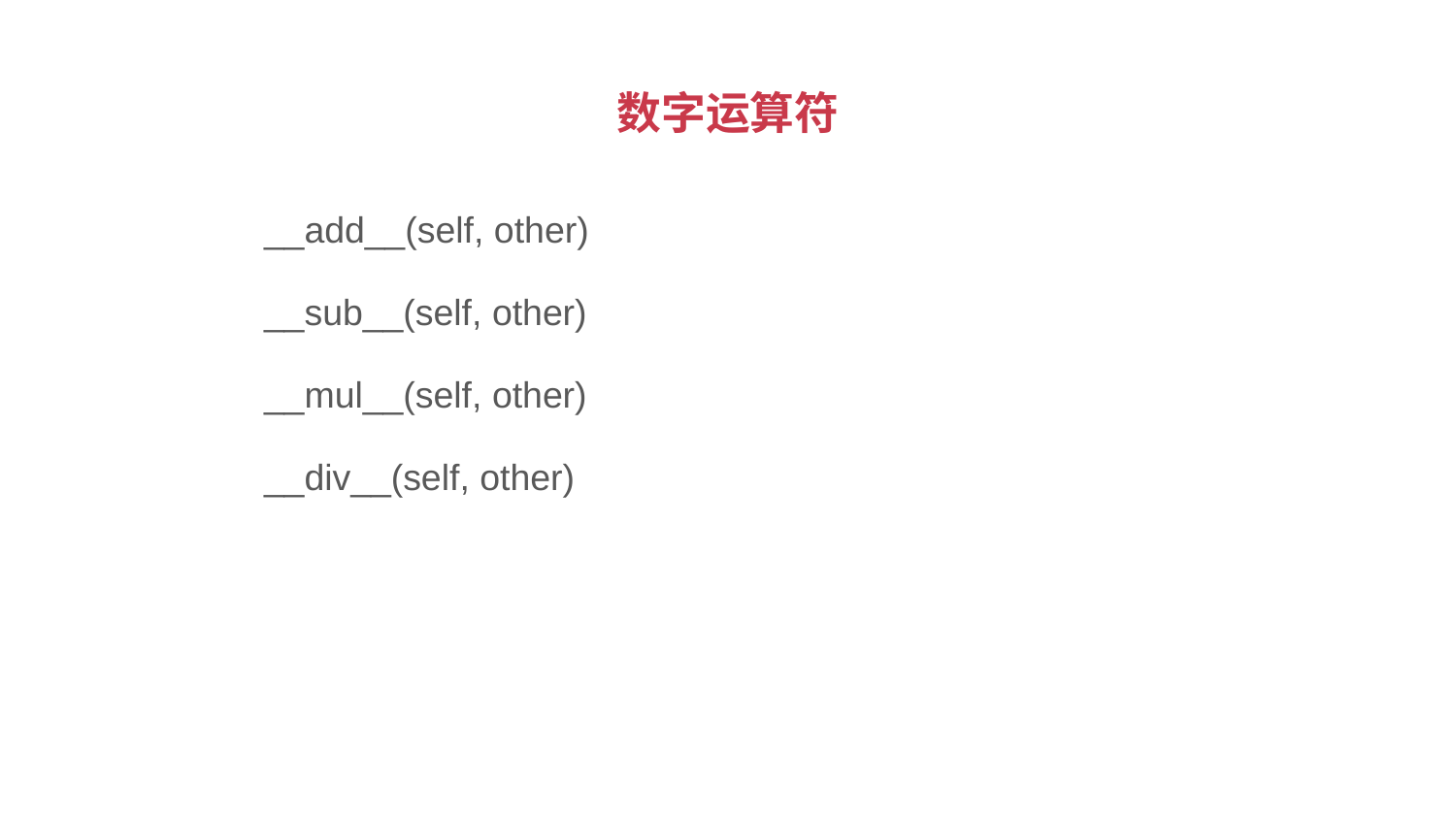

# 数字运算符
__add__(self, other)
__sub__(self, other)
__mul__(self, other)
__div__(self, other)